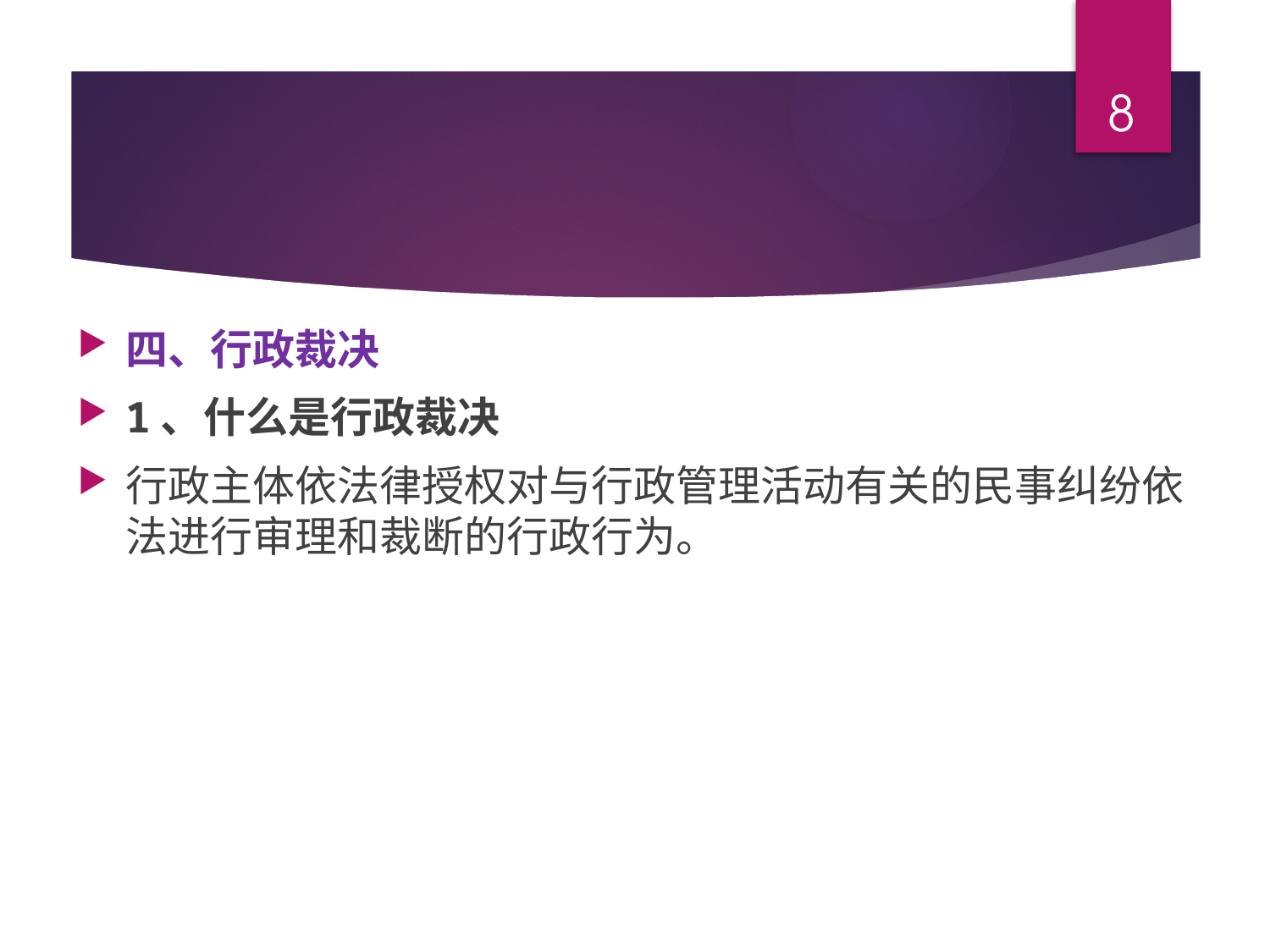

8
#
四、行政裁决
1、什么是行政裁决
行政主体依法律授权对与行政管理活动有关的民事纠纷依法进行审理和裁断的行政行为。